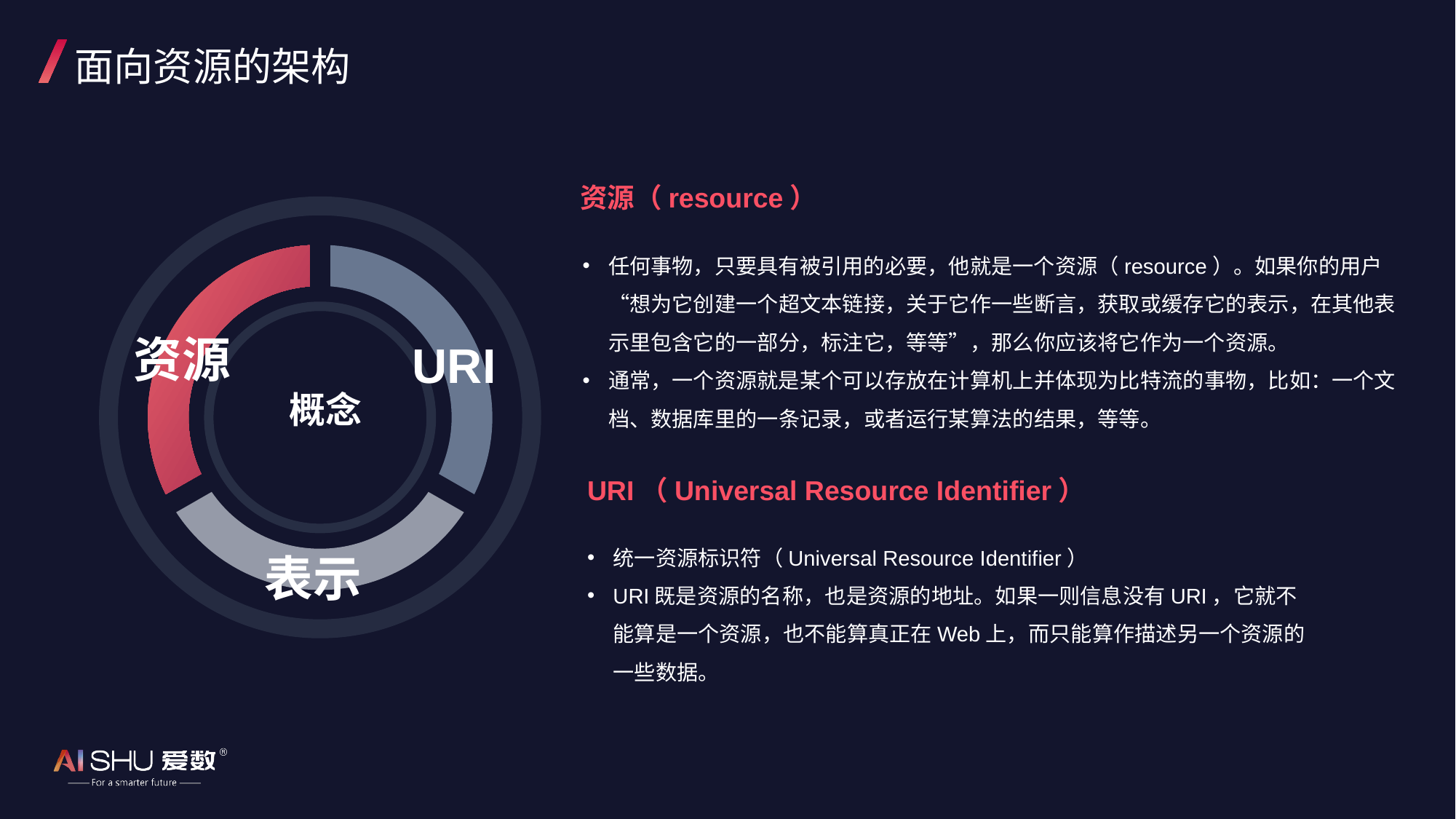

# 面向资源的架构
资源（resource）

概念
任何事物，只要具有被引用的必要，他就是一个资源（resource）。如果你的用户“想为它创建一个超文本链接，关于它作一些断言，获取或缓存它的表示，在其他表示里包含它的一部分，标注它，等等”，那么你应该将它作为一个资源。
通常，一个资源就是某个可以存放在计算机上并体现为比特流的事物，比如：一个文档、数据库里的一条记录，或者运行某算法的结果，等等。
资源
URI
URI（Universal Resource Identifier）

表示
统一资源标识符（Universal Resource Identifier）
URI既是资源的名称，也是资源的地址。如果一则信息没有URI，它就不能算是一个资源，也不能算真正在Web上，而只能算作描述另一个资源的一些数据。